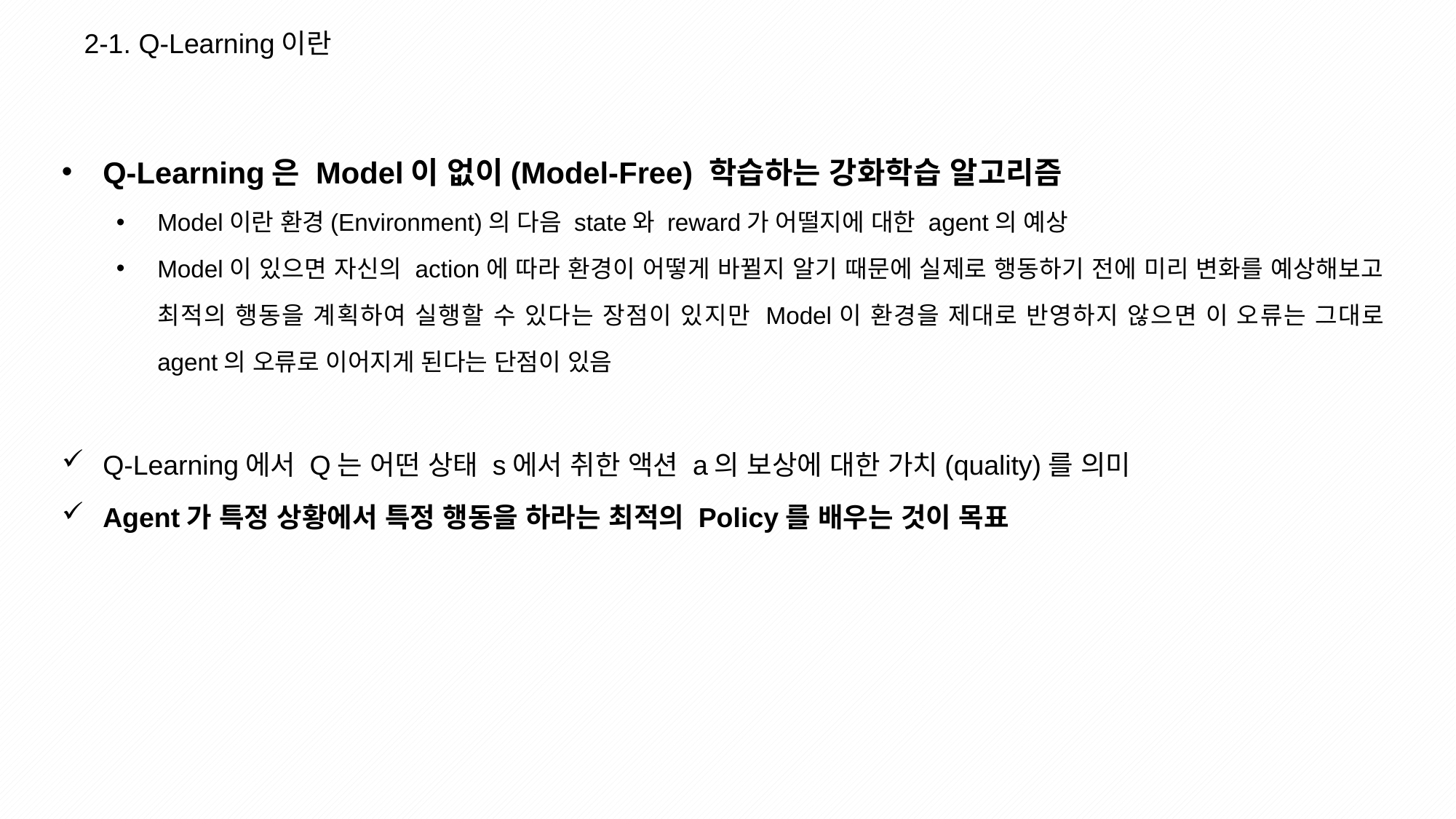

2-1. Q-Learning이란
Q-Learning은 Model이 없이(Model-Free) 학습하는 강화학습 알고리즘
Model이란 환경(Environment)의 다음 state와 reward가 어떨지에 대한 agent의 예상
Model이 있으면 자신의 action에 따라 환경이 어떻게 바뀔지 알기 때문에 실제로 행동하기 전에 미리 변화를 예상해보고 최적의 행동을 계획하여 실행할 수 있다는 장점이 있지만 Model이 환경을 제대로 반영하지 않으면 이 오류는 그대로 agent의 오류로 이어지게 된다는 단점이 있음

Q-Learning에서 Q는 어떤 상태 s에서 취한 액션 a의 보상에 대한 가치(quality)를 의미
Agent가 특정 상황에서 특정 행동을 하라는 최적의 Policy를 배우는 것이 목표